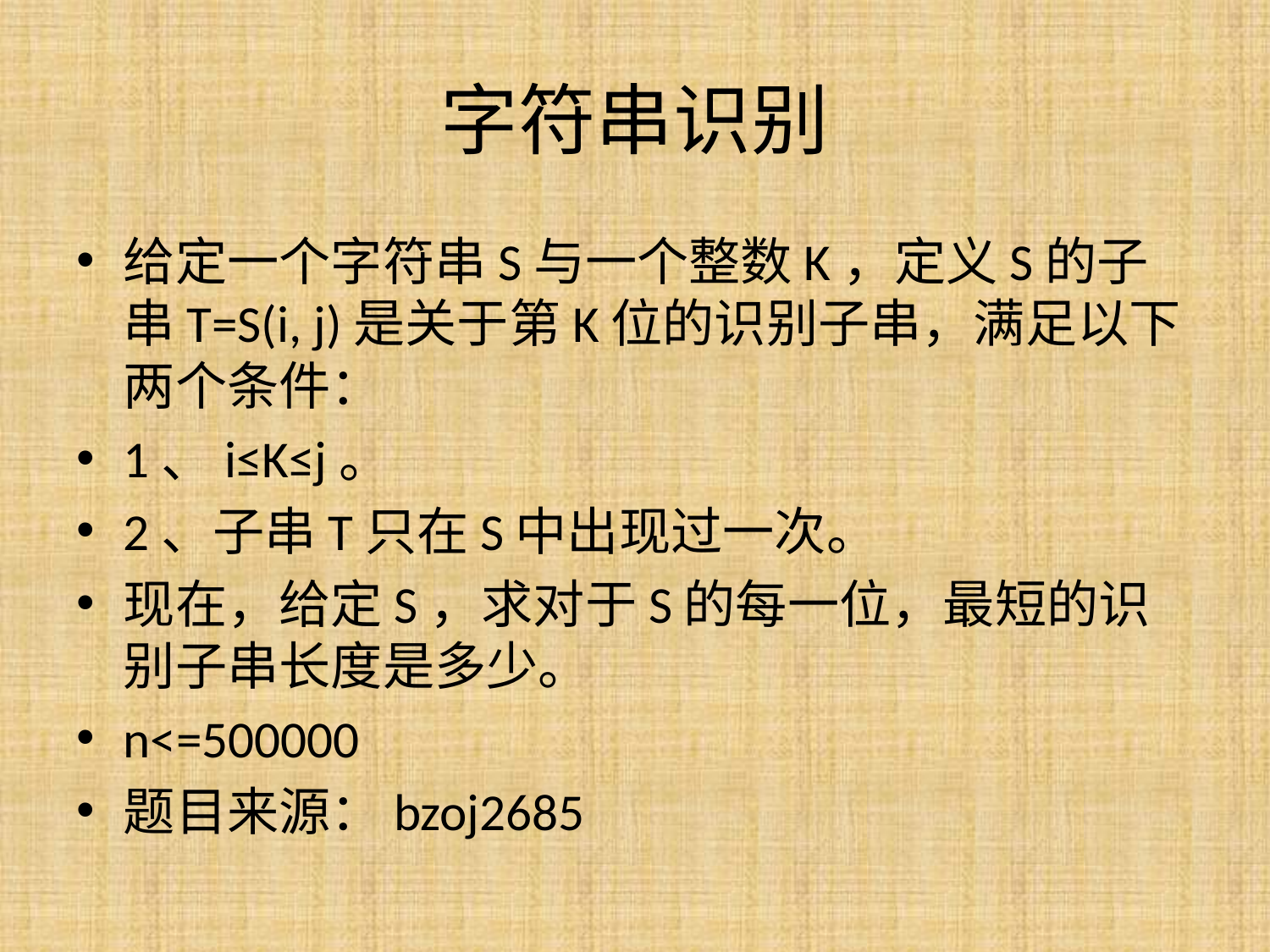

# 字符串识别
给定一个字符串S与一个整数K，定义S的子串T=S(i, j)是关于第K位的识别子串，满足以下两个条件：
1、i≤K≤j。
2、子串T只在S中出现过一次。
现在，给定S，求对于S的每一位，最短的识别子串长度是多少。
n<=500000
题目来源：bzoj2685